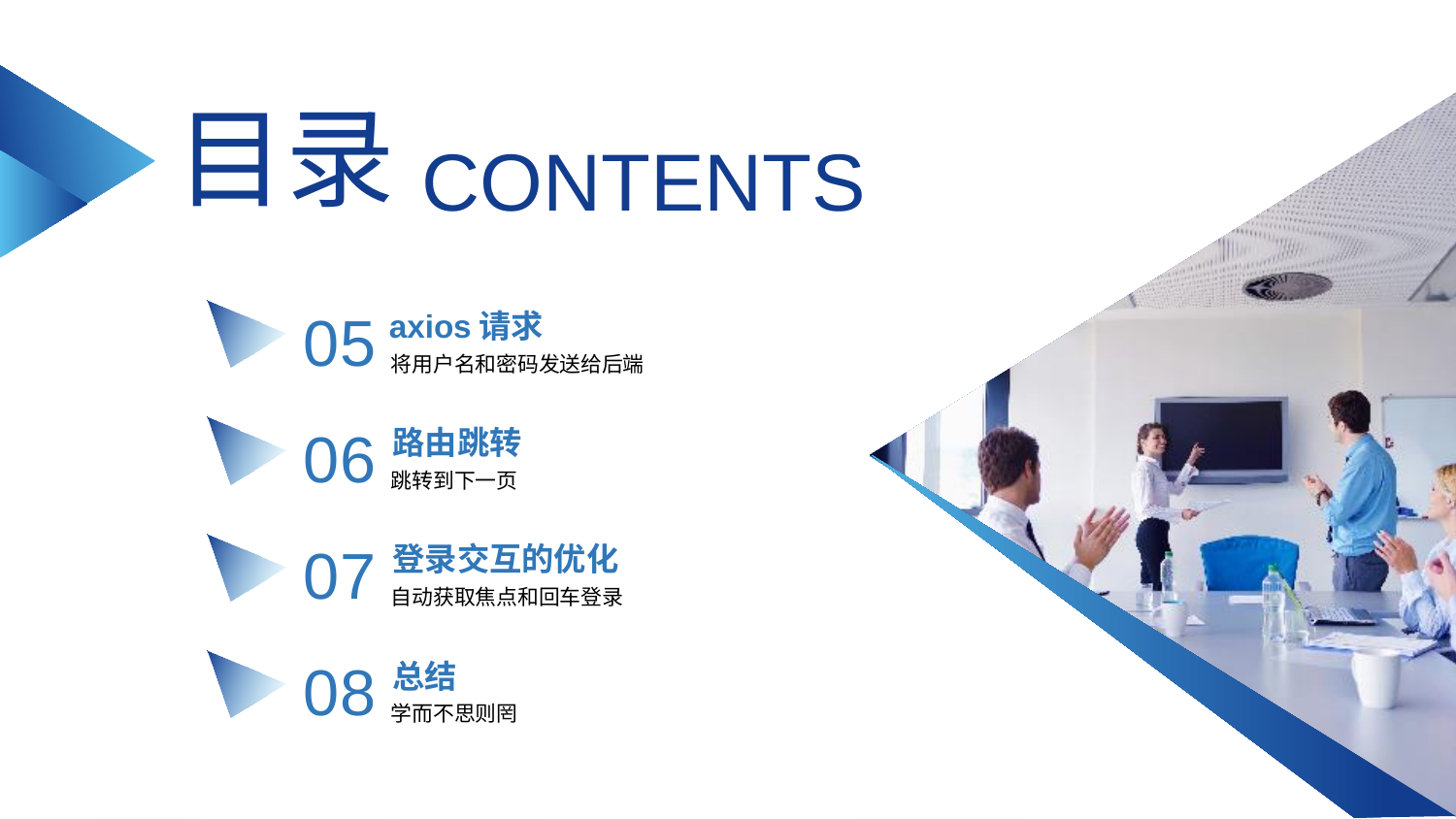

目录
CONTENTS

05
axios请求
将用户名和密码发送给后端

06
路由跳转
跳转到下一页

07
登录交互的优化
自动获取焦点和回车登录

08
总结
学而不思则罔